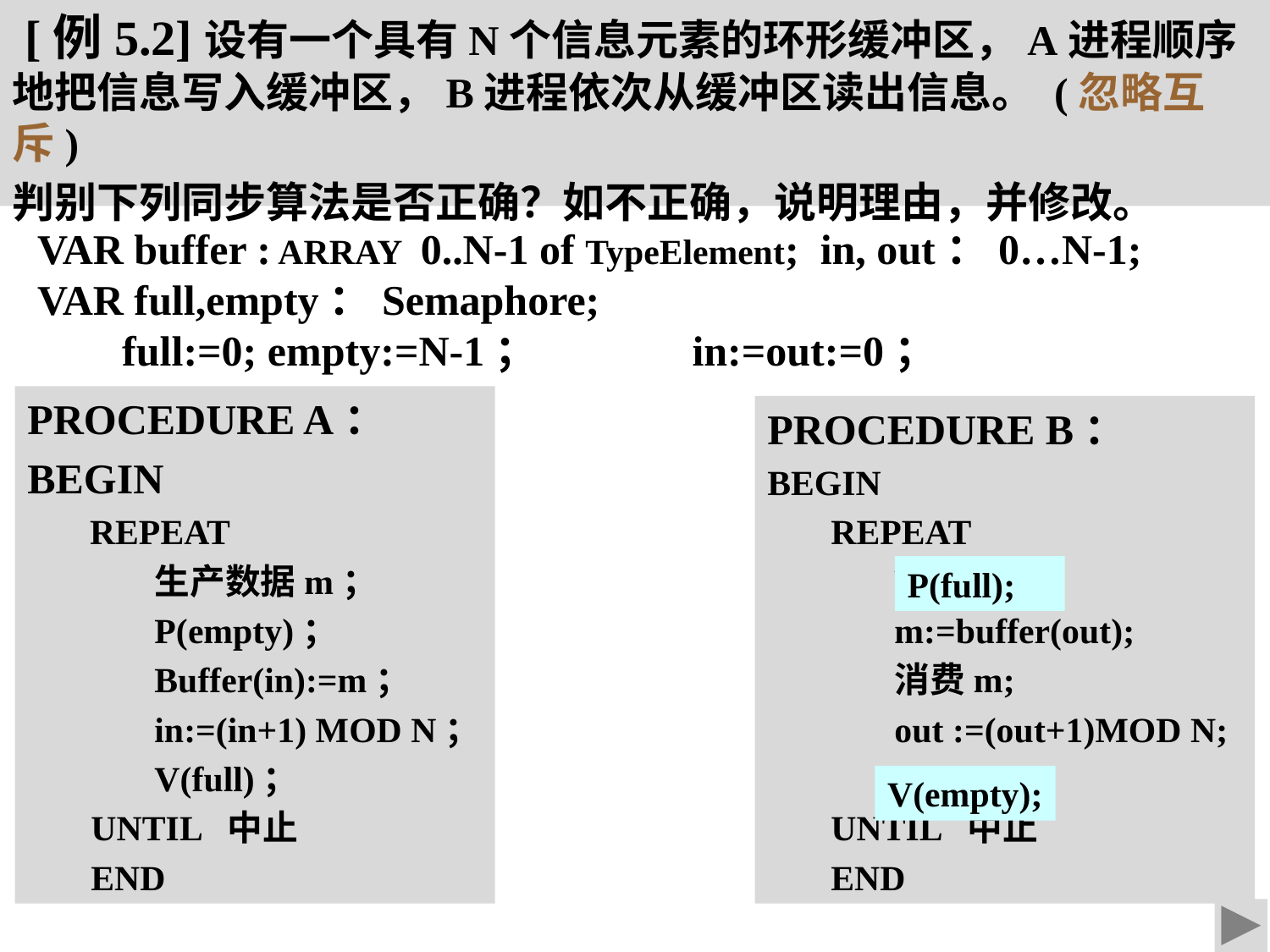

[例5.2]设有一个具有N个信息元素的环形缓冲区，A进程顺序地把信息写入缓冲区，B进程依次从缓冲区读出信息。 (忽略互斥)
判别下列同步算法是否正确？如不正确，说明理由，并修改。
VAR buffer : ARRAY  0..N-1 of TypeElement;  in, out：0…N-1;
VAR full,empty：Semaphore;
        full:=0; empty:=N-1； 	 in:=out:=0；
PROCEDURE A：
BEGIN
       REPEAT
生产数据m；
P(empty)；
Buffer(in):=m；
in:=(in+1) MOD N；
V(full)；
UNTIL  中止
END
PROCEDURE B：
BEGIN
REPEAT
V(empty);
m:=buffer(out);
消费m;
out :=(out+1)MOD N;
P(full);
UNTIL  中止
END
P(full);
V(empty);

第 23页